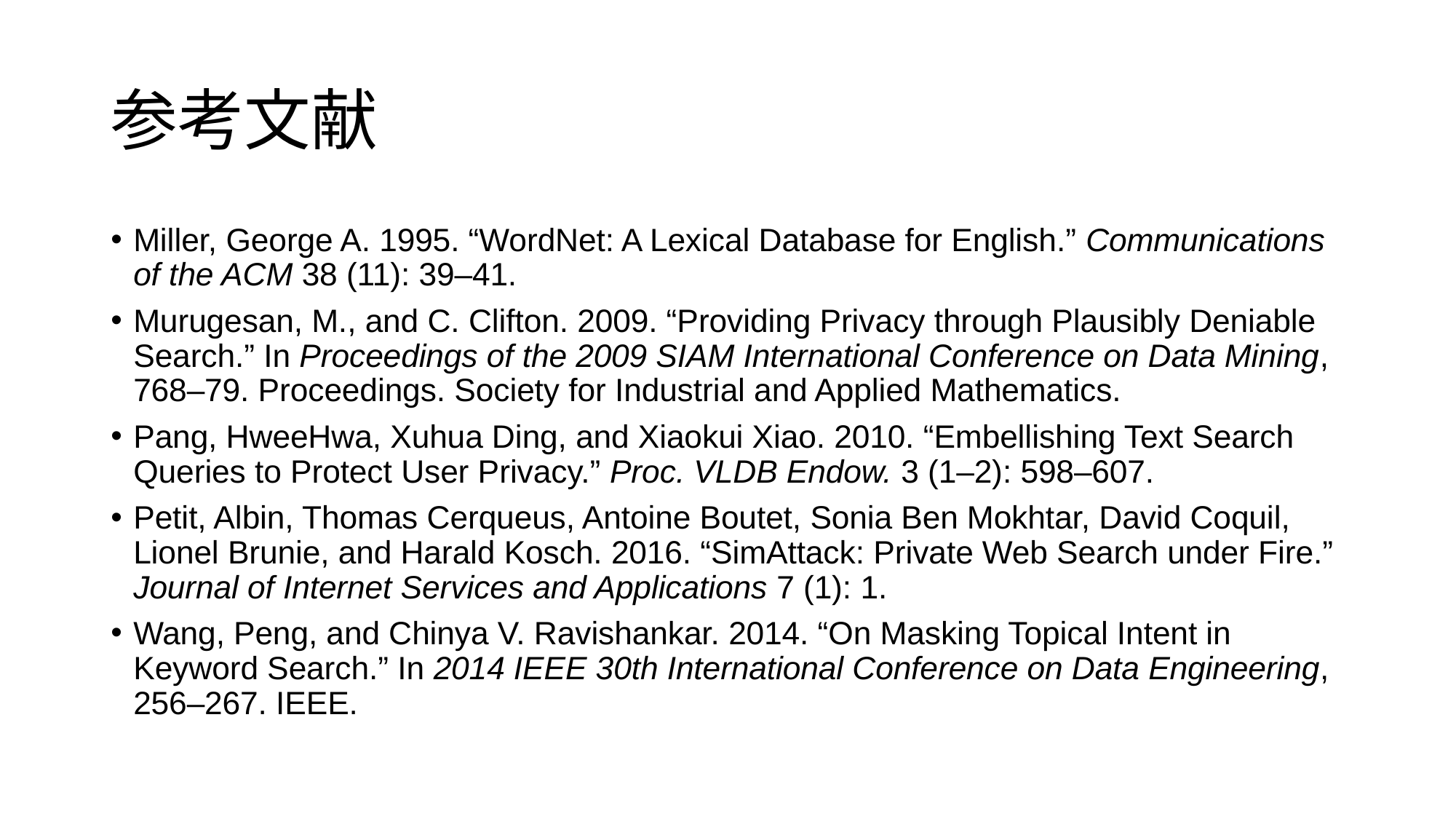

# 参考文献
Miller, George A. 1995. “WordNet: A Lexical Database for English.” Communications of the ACM 38 (11): 39–41.
Murugesan, M., and C. Clifton. 2009. “Providing Privacy through Plausibly Deniable Search.” In Proceedings of the 2009 SIAM International Conference on Data Mining, 768–79. Proceedings. Society for Industrial and Applied Mathematics.
Pang, HweeHwa, Xuhua Ding, and Xiaokui Xiao. 2010. “Embellishing Text Search Queries to Protect User Privacy.” Proc. VLDB Endow. 3 (1–2): 598–607.
Petit, Albin, Thomas Cerqueus, Antoine Boutet, Sonia Ben Mokhtar, David Coquil, Lionel Brunie, and Harald Kosch. 2016. “SimAttack: Private Web Search under Fire.” Journal of Internet Services and Applications 7 (1): 1.
Wang, Peng, and Chinya V. Ravishankar. 2014. “On Masking Topical Intent in Keyword Search.” In 2014 IEEE 30th International Conference on Data Engineering, 256–267. IEEE.